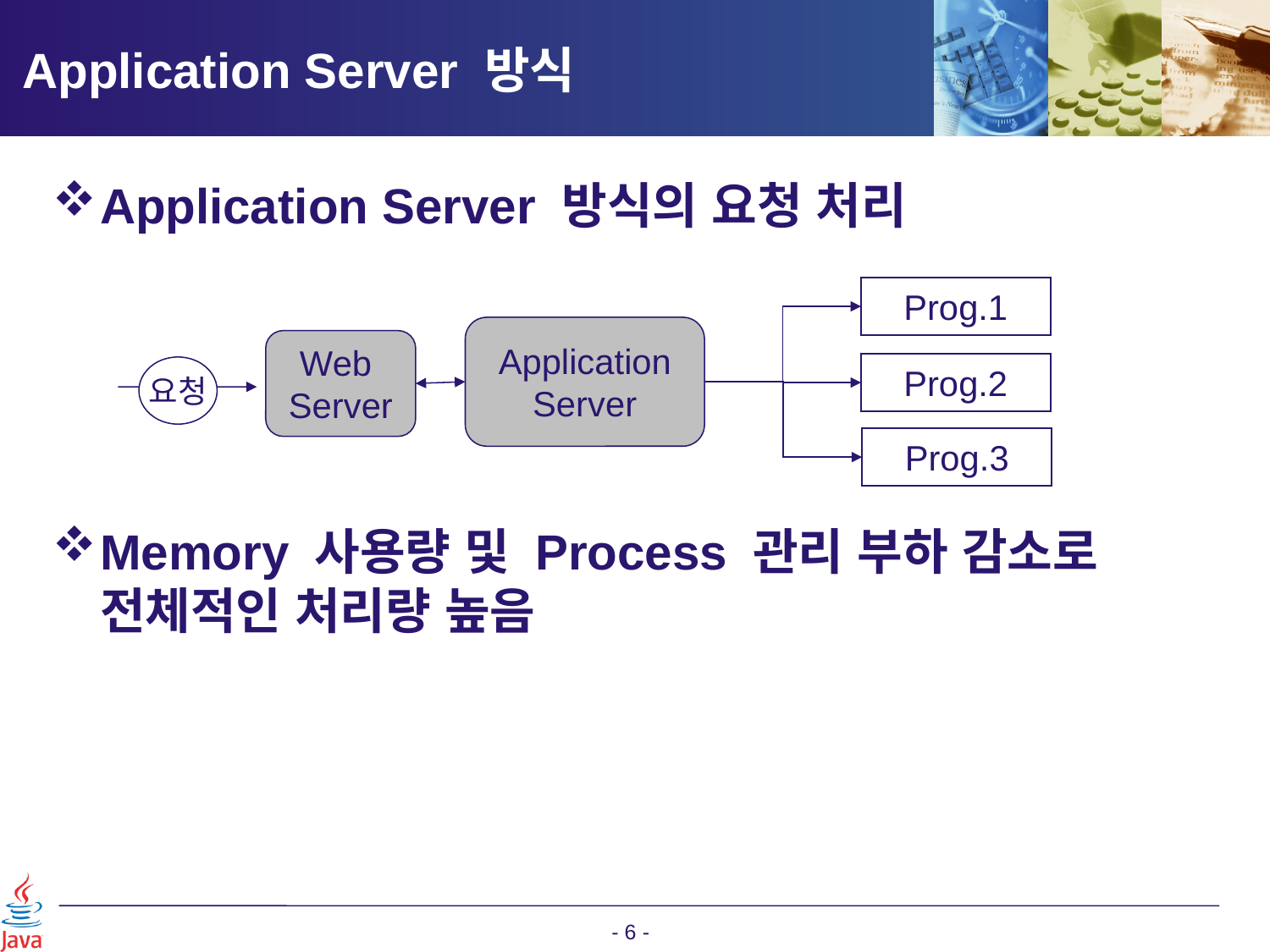

# Application Server 방식
Application Server 방식의 요청 처리

Memory 사용량 및 Process 관리 부하 감소로
전체적인 처리량 높음
Prog.1
Application
Server
Web
Server
Prog.2
요청

Prog.3